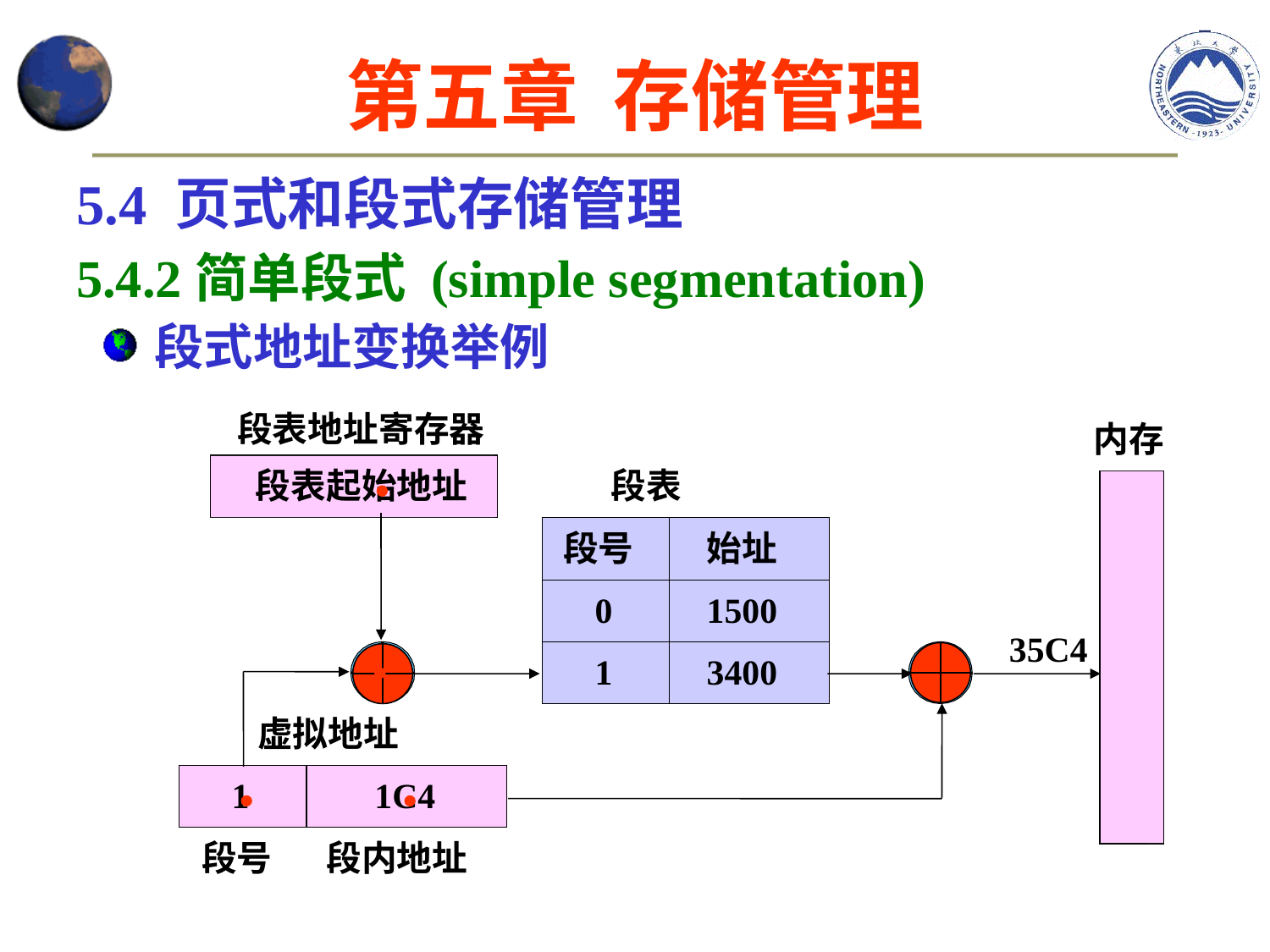

第五章  存储管理
5.4 页式和段式存储管理
5.4.2简单段式 (simple segmentation)
段式地址变换举例
段表地址寄存器
内存

段表起始地址
段表

段号
始址

0
1500
35C4

1
3400

虚拟地址

1
1C4

段号
段内地址